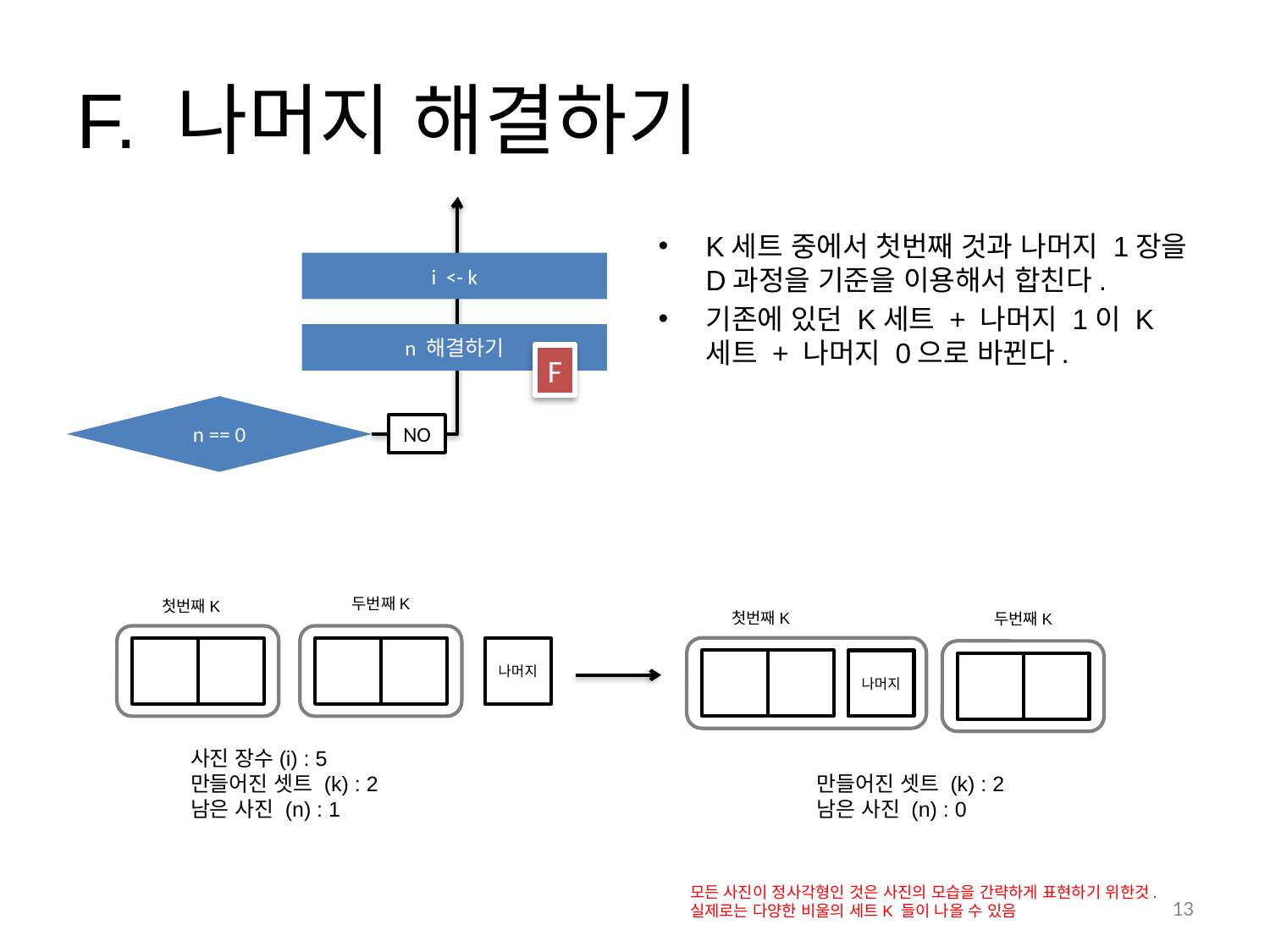

# F. 나머지 해결하기
K세트 중에서 첫번째 것과 나머지 1장을 D과정을 기준을 이용해서 합친다.
기존에 있던 K세트 + 나머지 1이 K세트 + 나머지 0으로 바뀐다.
i  <- k
n 해결하기
F
n == 0
NO
두번째K
첫번째K
첫번째K
두번째K

나머지

나머지

사진 장수(i) : 5
만들어진 셋트 (k) : 2
남은 사진 (n) : 1
만들어진 셋트 (k) : 2
남은 사진 (n) : 0
모든 사진이 정사각형인 것은 사진의 모습을 간략하게 표현하기 위한것.
실제로는 다양한 비울의 세트K 들이 나올 수 있음
13